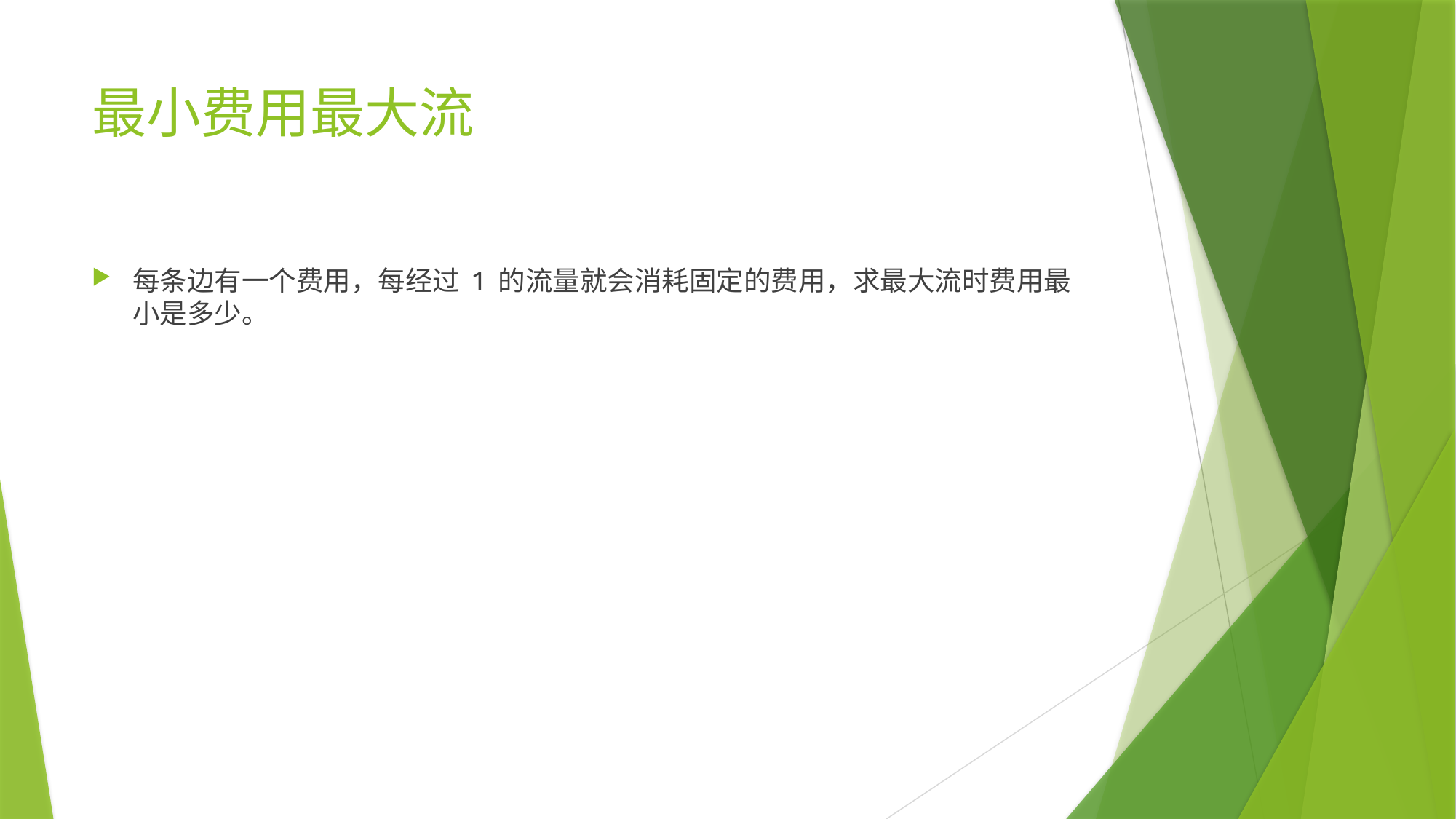

# 最小费用最大流
每条边有一个费用，每经过 1 的流量就会消耗固定的费用，求最大流时费用最小是多少。